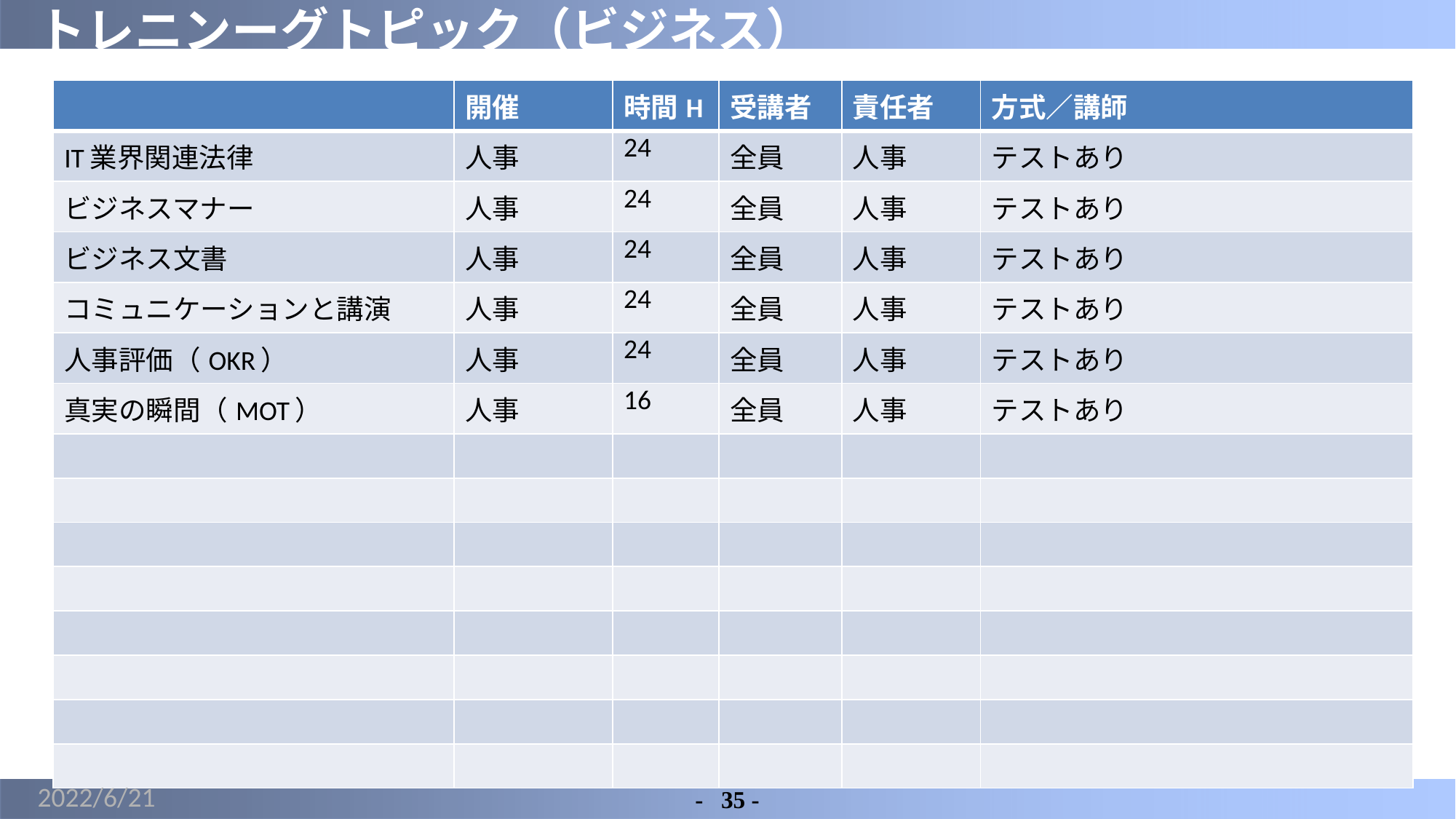

# トレニンーグトピック（ビジネス）
|  | 開催 | 時間H | 受講者 | 責任者 | 方式／講師 |
| --- | --- | --- | --- | --- | --- |
| IT業界関連法律 | 人事 | 24 | 全員 | 人事 | テストあり |
| ビジネスマナー | 人事 | 24 | 全員 | 人事 | テストあり |
| ビジネス文書 | 人事 | 24 | 全員 | 人事 | テストあり |
| コミュニケーションと講演 | 人事 | 24 | 全員 | 人事 | テストあり |
| 人事評価（OKR） | 人事 | 24 | 全員 | 人事 | テストあり |
| 真実の瞬間（MOT） | 人事 | 16 | 全員 | 人事 | テストあり |
|  |  |  |  |  |  |
|  |  |  |  |  |  |
|  |  |  |  |  |  |
|  |  |  |  |  |  |
|  |  |  |  |  |  |
|  |  |  |  |  |  |
|  |  |  |  |  |  |
|  |  |  |  |  |  |
2022/6/21
-	35 -